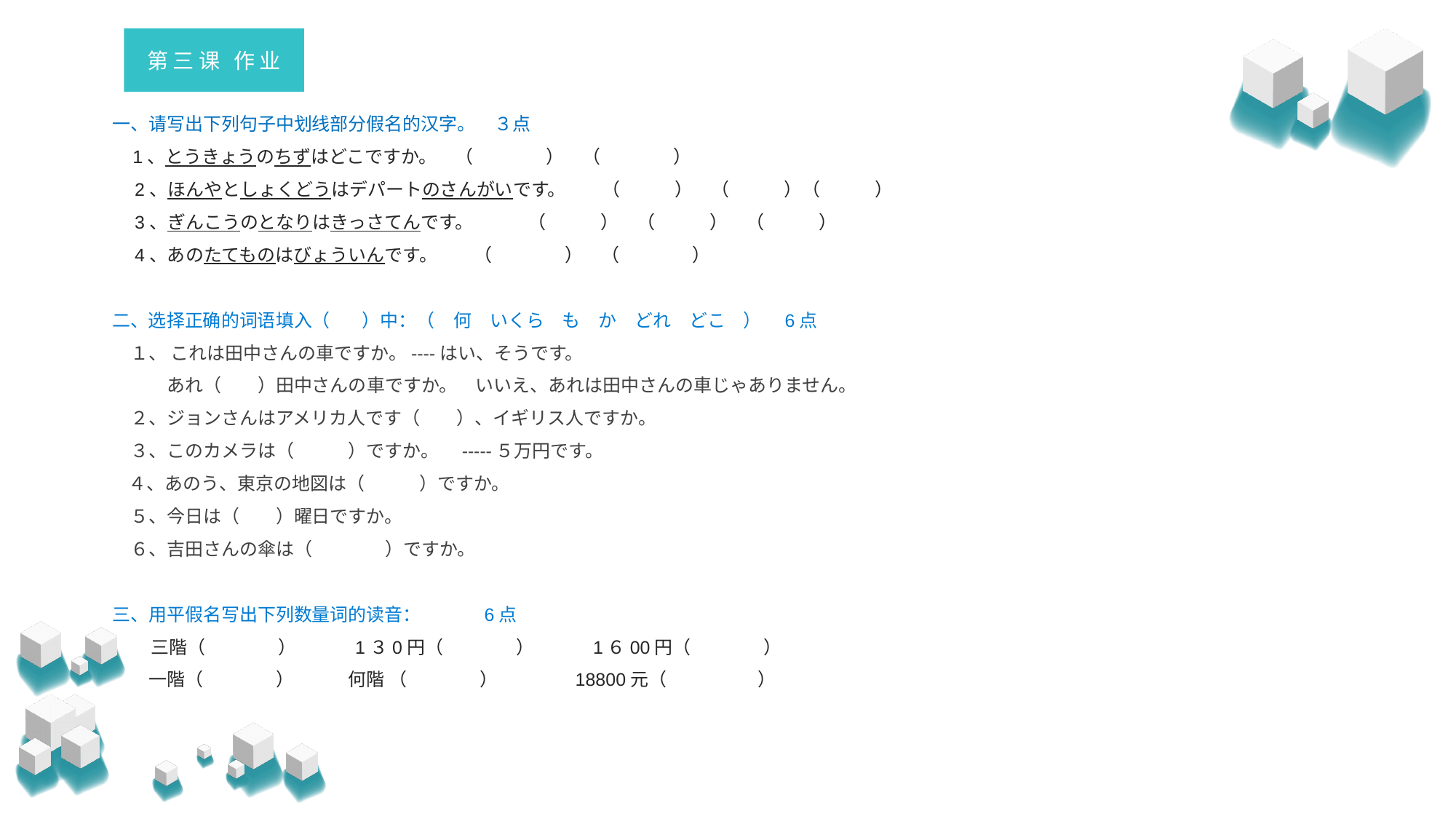

第三课 作业
一、请写出下列句子中划线部分假名的汉字。　３点
    1、とうきょうのちずはどこですか。　（　　　　）　（　　　　）
　2、ほんやとしょくどうはデパートのさんがいです。　　（　　　）　（　　　）（　　　）
　3、ぎんこうのとなりはきっさてんです。　　　（　　　）　（　　　）　（　　　）
　4、あのたてものはびょういんです。　　（　　　　）　（　　　　）

二、选择正确的词语填入（        ）中：（　何　いくら　も　か　どれ　どこ　）　6点
　１、 これは田中さんの車ですか。----はい、そうです。
　　　あれ（　　）田中さんの車ですか。　いいえ、あれは田中さんの車じゃありません。
　２、ジョンさんはアメリカ人です（　　）、イギリス人ですか。
　３、このカメラは（　　　）ですか。　-----５万円です。
   ４、あのう、東京の地図は（　　　）ですか。
　５、今日は（　　）曜日ですか。
　６、吉田さんの傘は（　　　　）ですか。

三、用平假名写出下列数量词的读音： 　　　6点
    　三階（　　　　）　　　1３0円（　　　　）　　　1６00円（　　　　）
　　一階（　　　　）　　　何階 （　　　　）　　　　18800元（　　　　　）